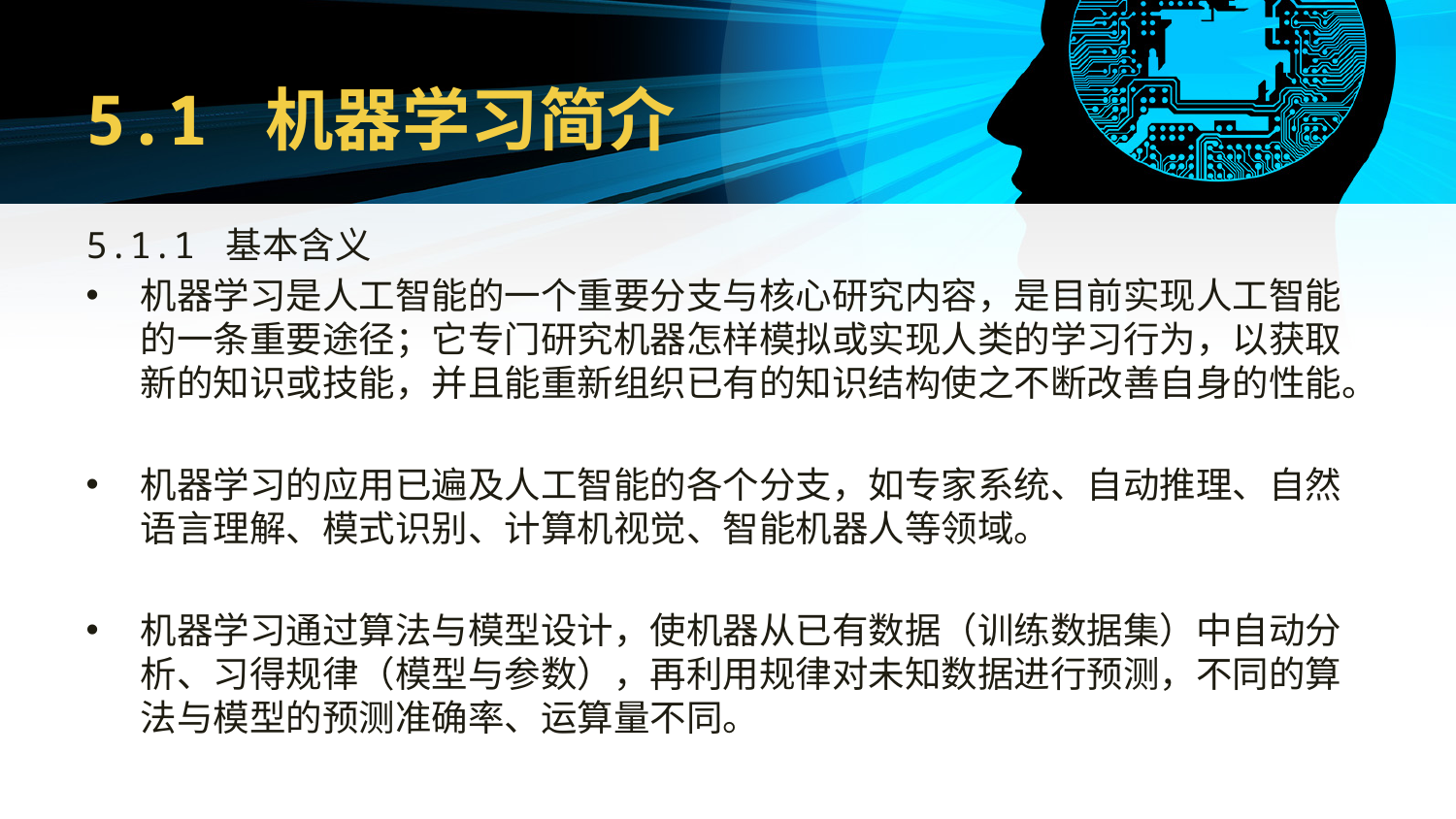

# 5.1 机器学习简介
5.1.1 基本含义
机器学习是人工智能的一个重要分支与核心研究内容，是目前实现人工智能的一条重要途径；它专门研究机器怎样模拟或实现人类的学习行为，以获取新的知识或技能，并且能重新组织已有的知识结构使之不断改善自身的性能。

机器学习的应用已遍及人工智能的各个分支，如专家系统、自动推理、自然语言理解、模式识别、计算机视觉、智能机器人等领域。

机器学习通过算法与模型设计，使机器从已有数据（训练数据集）中自动分析、习得规律（模型与参数），再利用规律对未知数据进行预测，不同的算法与模型的预测准确率、运算量不同。